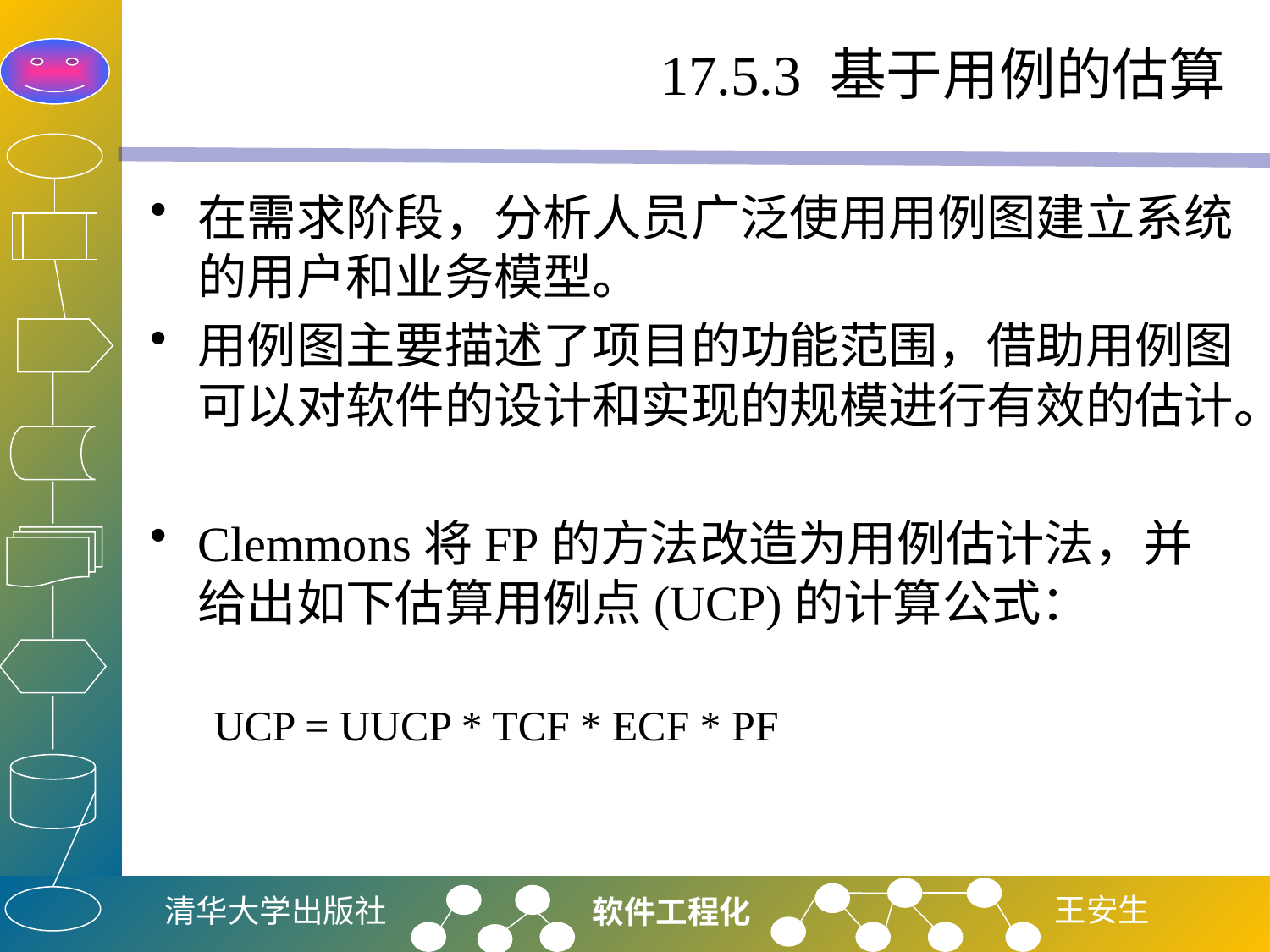

# 17.5.3 基于用例的估算
在需求阶段，分析人员广泛使用用例图建立系统的用户和业务模型。
用例图主要描述了项目的功能范围，借助用例图可以对软件的设计和实现的规模进行有效的估计。

Clemmons将FP的方法改造为用例估计法，并给出如下估算用例点(UCP)的计算公式：

UCP = UUCP * TCF * ECF * PF